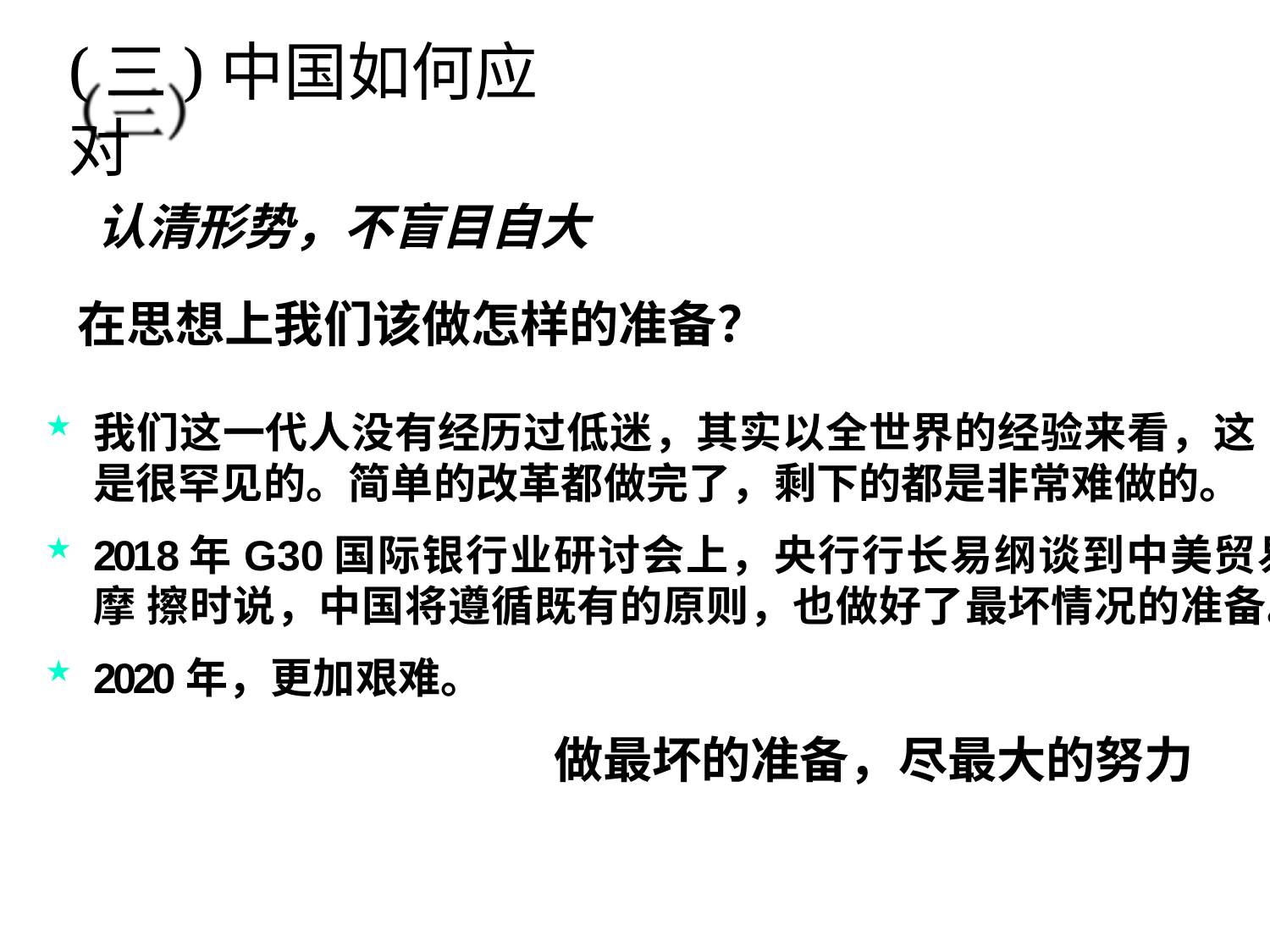

# (三)中国如何应对
认清形势，不盲目自大
在思想上我们该做怎样的准备？

我们这一代人没有经历过低迷，其实以全世界的经验来看，这 是很罕见的。简单的改革都做完了，剩下的都是非常难做的。
2018年G30国际银行业研讨会上，央行行长易纲谈到中美贸易摩 擦时说，中国将遵循既有的原则，也做好了最坏情况的准备。
2020年，更加艰难。
做最坏的准备，尽最大的努力